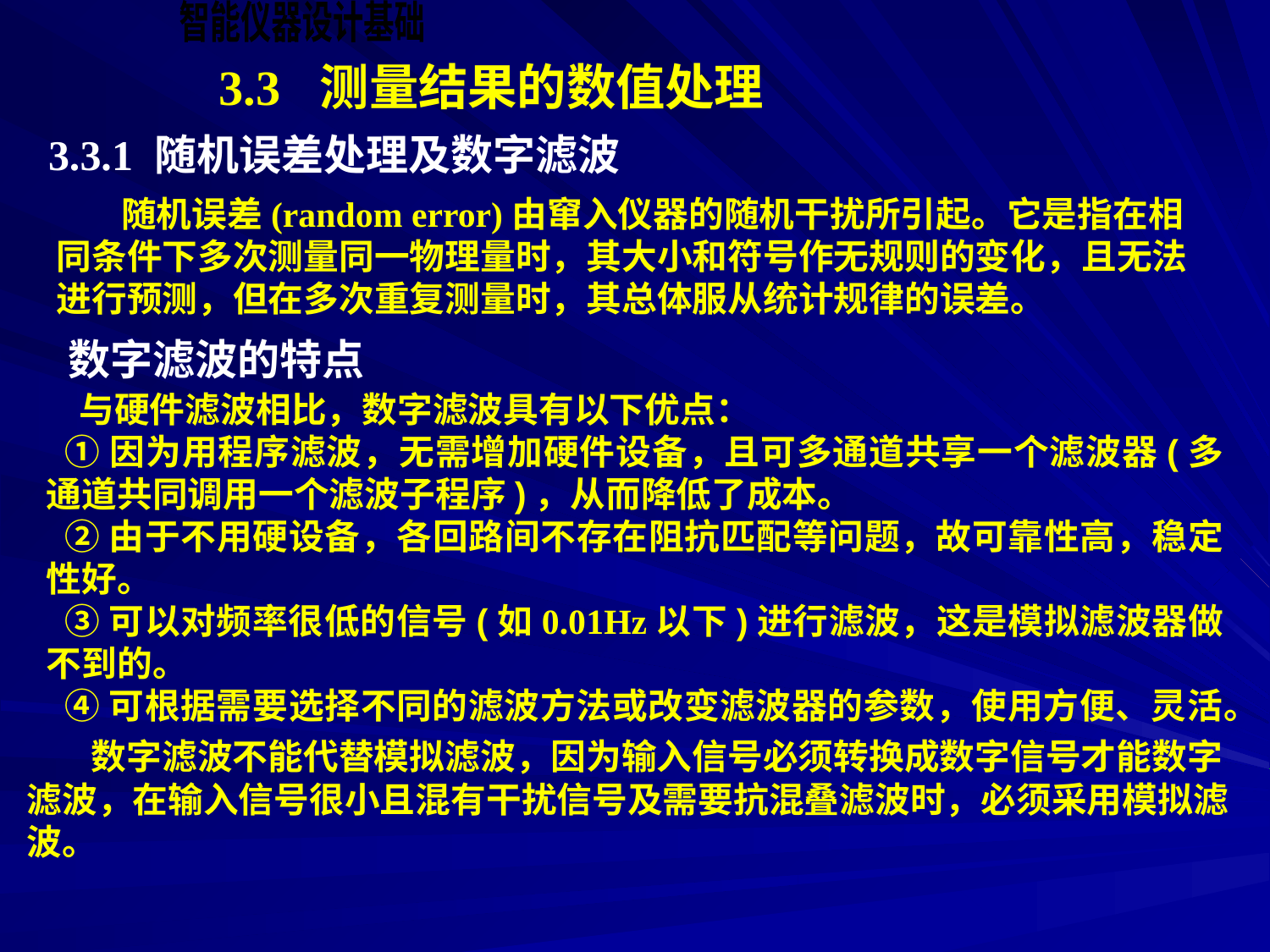

3.3  测量结果的数值处理
3.3.1 随机误差处理及数字滤波
       随机误差(random error)由窜入仪器的随机干扰所引起。它是指在相同条件下多次测量同一物理量时，其大小和符号作无规则的变化，且无法进行预测，但在多次重复测量时，其总体服从统计规律的误差。
数字滤波的特点
   与硬件滤波相比，数字滤波具有以下优点：
  ①因为用程序滤波，无需增加硬件设备，且可多通道共享一个滤波器(多通道共同调用一个滤波子程序)，从而降低了成本。
  ②由于不用硬设备，各回路间不存在阻抗匹配等问题，故可靠性高，稳定性好。
  ③可以对频率很低的信号(如0.01Hz以下)进行滤波，这是模拟滤波器做不到的。
  ④可根据需要选择不同的滤波方法或改变滤波器的参数，使用方便、灵活。
       数字滤波不能代替模拟滤波，因为输入信号必须转换成数字信号才能数字滤波，在输入信号很小且混有干扰信号及需要抗混叠滤波时，必须采用模拟滤波。